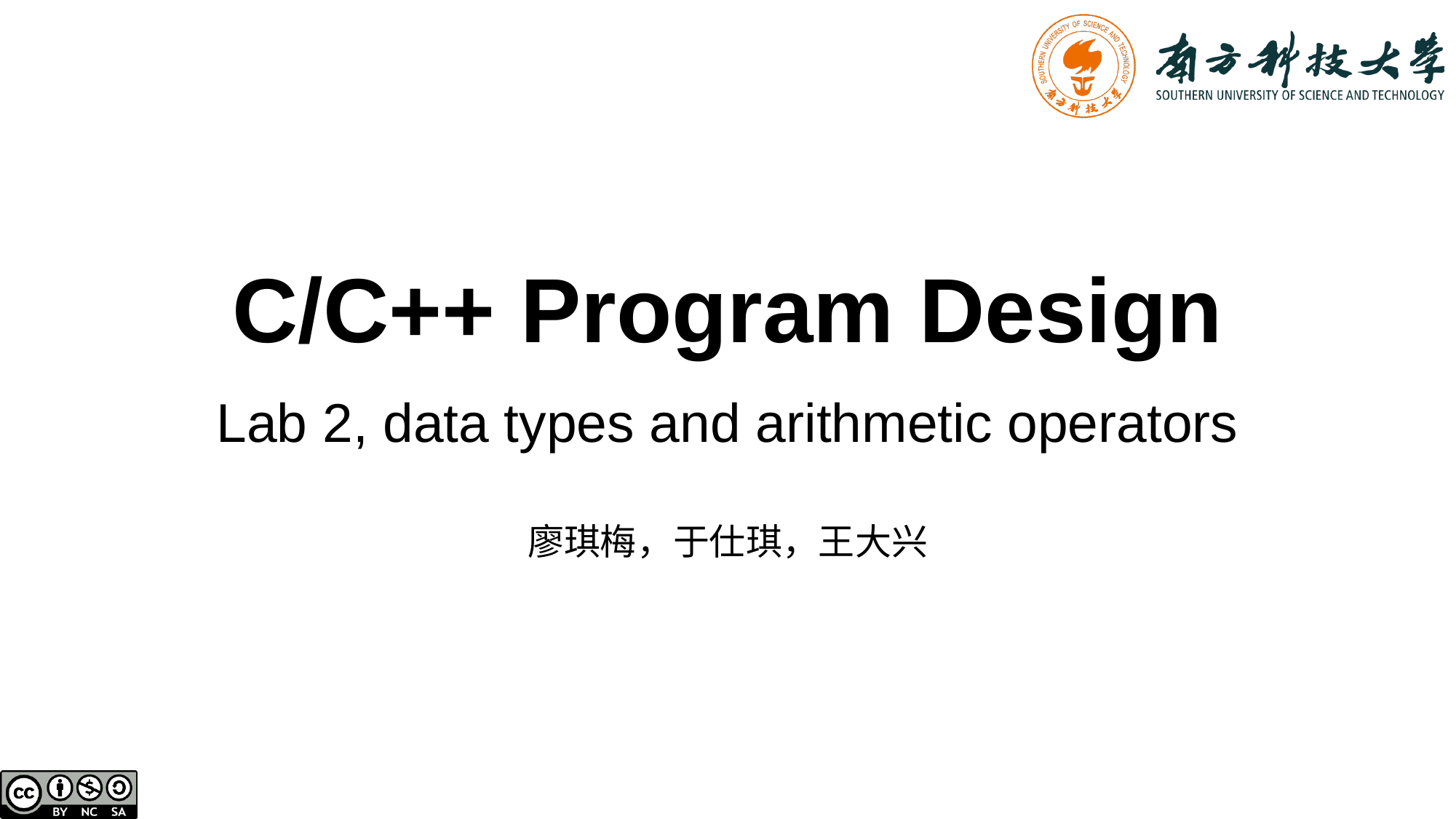

# C/C++ Program Design
Lab 2, data types and arithmetic operators

廖琪梅，于仕琪，王大兴